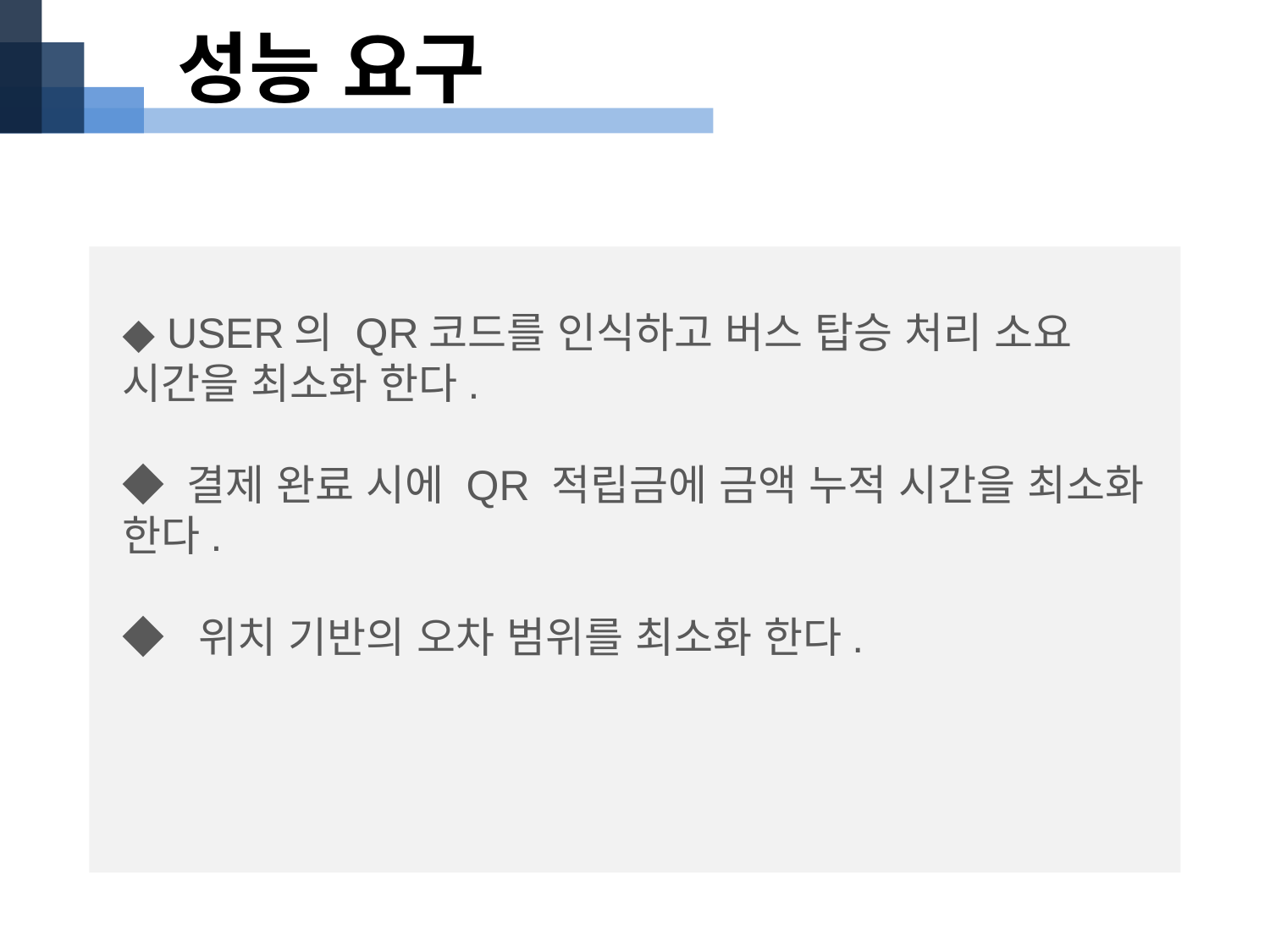

성능 요구

◆ USER의 QR코드를 인식하고 버스 탑승 처리 소요 시간을 최소화 한다.

◆ 결제 완료 시에 QR 적립금에 금액 누적 시간을 최소화 한다.

◆  위치 기반의 오차 범위를 최소화 한다.